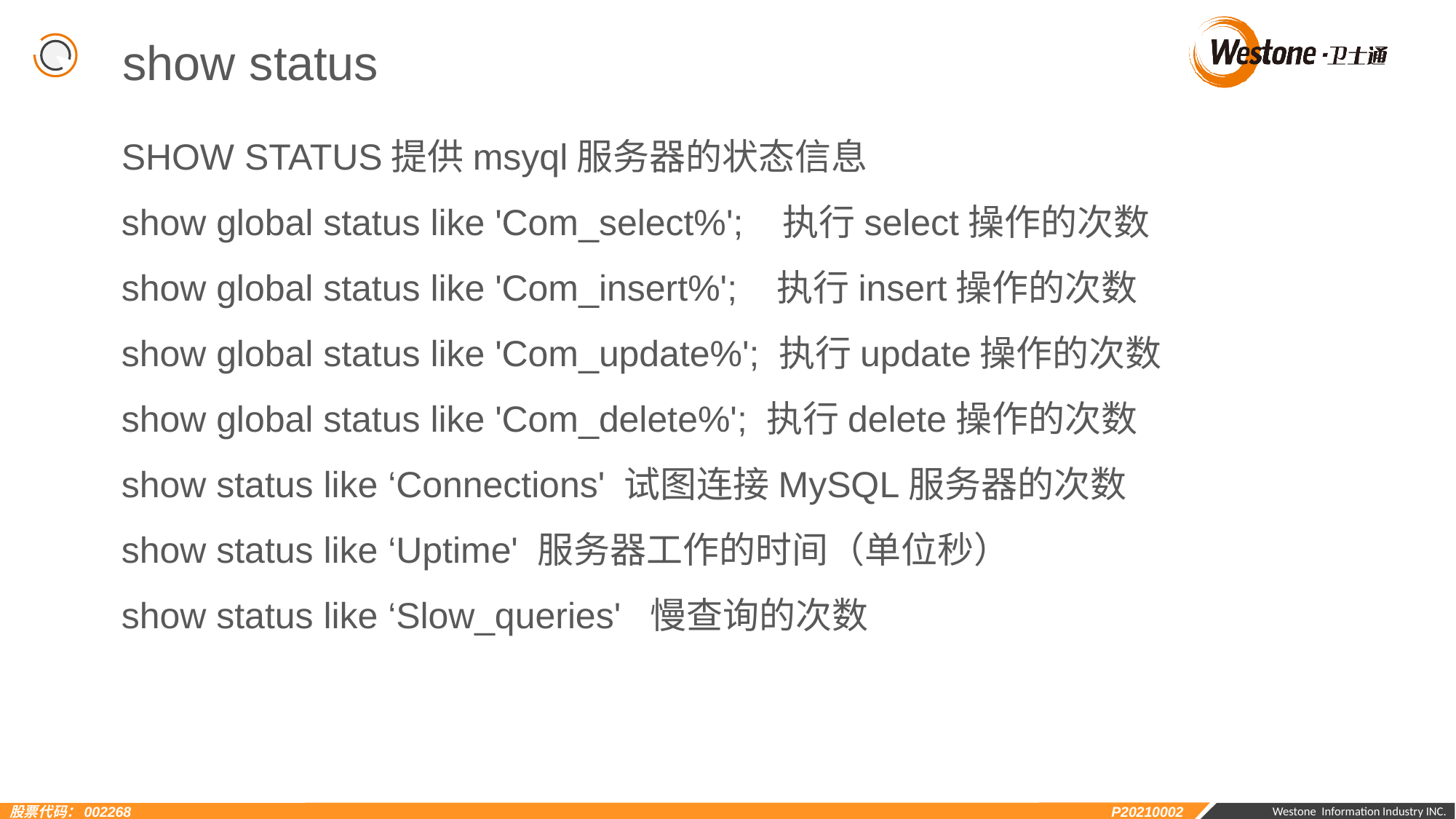

show status
SHOW STATUS提供msyql服务器的状态信息
show global status like 'Com_select%';   执行select操作的次数
show global status like 'Com_insert%';   执行insert操作的次数
show global status like 'Com_update%'; 执行update操作的次数
show global status like 'Com_delete%'; 执行delete操作的次数
show status like ‘Connections' 试图连接MySQL服务器的次数
show status like ‘Uptime' 服务器工作的时间（单位秒）
show status like ‘Slow_queries'  慢查询的次数